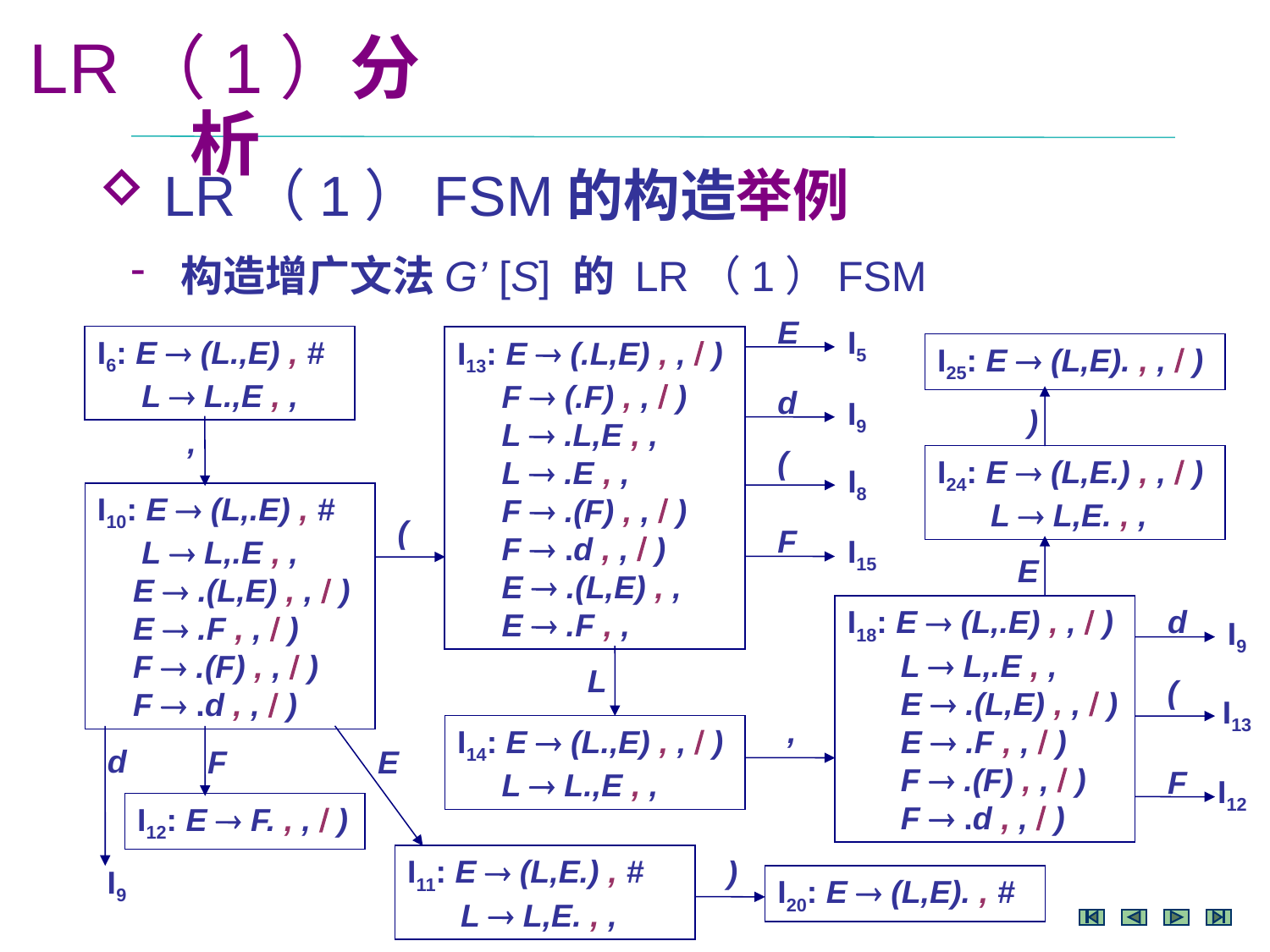

LR（1）分析
 LR（1）FSM的构造举例

 构造增广文法G’ [S] 的 LR（1）FSM
E
I5
I6: E → (L.,E) , #
     L → L.,E , ,
I13: E → (.L,E) , , / )
     F → (.F) , , / )
     L → .L,E , ,
     L → .E , ,
     F → .(F) , , / )
     F → .d , , / )
     E → .(L,E) , ,
     E → .F , ,
I25: E → (L,E). , , / )

d

I9
)
,

(
I24: E → (L,E.) , , / )
      L → L,E. , ,
I8
I10: E → (L,.E) , #
     L → L,.E , ,
    E → .(L,E) , , / )
    E → .F , , / )
    F → .(F) , , / )
    F → .d , , / )

(
F
I15

E

I18: E → (L,.E) , , / )
      L → L,.E , ,
      E → .(L,E) , , / )
      E → .F , , / )
      F → .(F) , , / )
      F → .d , , / )
d
I9

L
(
I13
,
I14: E → (L.,E) , , / )
     L → L.,E , ,

d
F
E
F

I12
I12: E → F. , , / )

I11: E → (L,E.) , #
      L → L,E. , ,
)
I9
I20: E → (L,E). , #